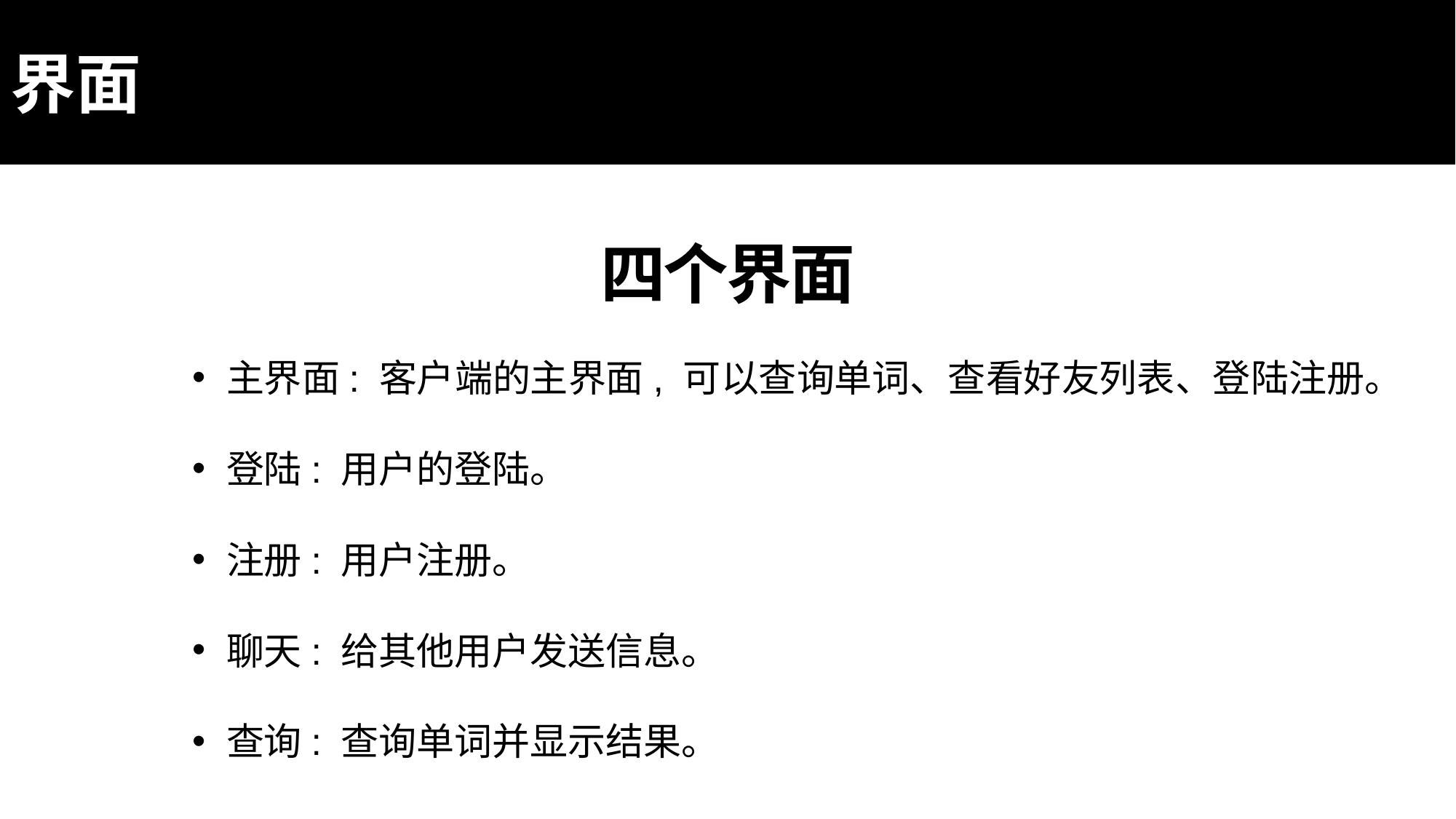

界面
四个界面
主界面: 客户端的主界面, 可以查询单词、查看好友列表、登陆注册。

登陆: 用户的登陆。

注册: 用户注册。

聊天: 给其他用户发送信息。

查询: 查询单词并显示结果。